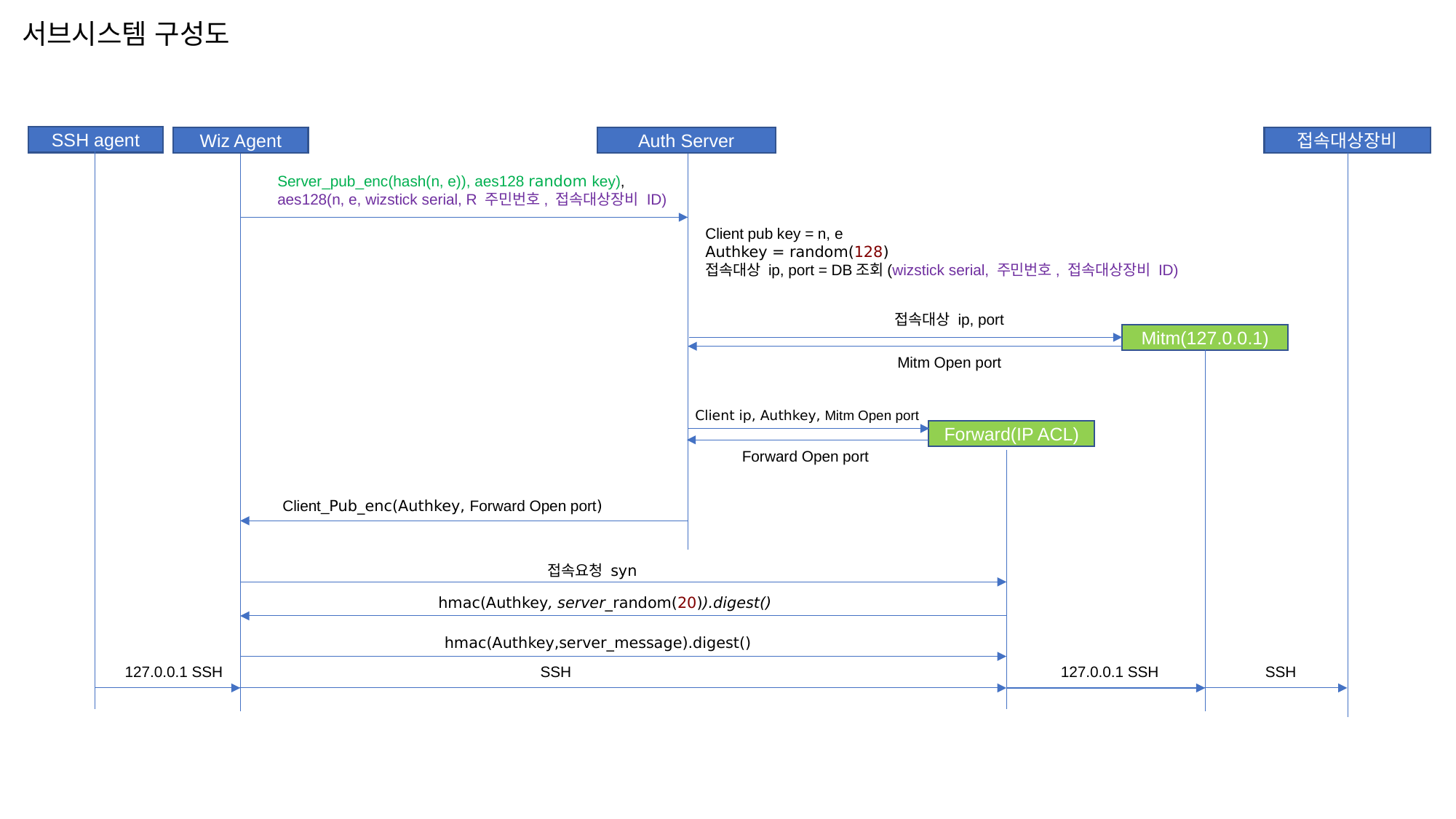

서브시스템 구성도
Wiz Token
SSH agent
Auth Server
Wiz Agent
접속대상장비
Server_pub_enc(hash(n, e)), aes128 random key),
aes128(n, e, wizstick serial, R 주민번호, 접속대상장비 ID)
Client pub key = n, e
Authkey = random(128)
접속대상 ip, port = DB조회(wizstick serial, 주민번호, 접속대상장비 ID)
접속대상 ip, port
Mitm(127.0.0.1)
Mitm Open port
Client ip, Authkey, Mitm Open port
Forward(IP ACL)
Forward Open port
Client_Pub_enc(Authkey, Forward Open port)
접속요청 syn
hmac(Authkey, server_random(20)).digest()
hmac(Authkey,server_message).digest()
127.0.0.1 SSH
SSH
127.0.0.1 SSH
SSH